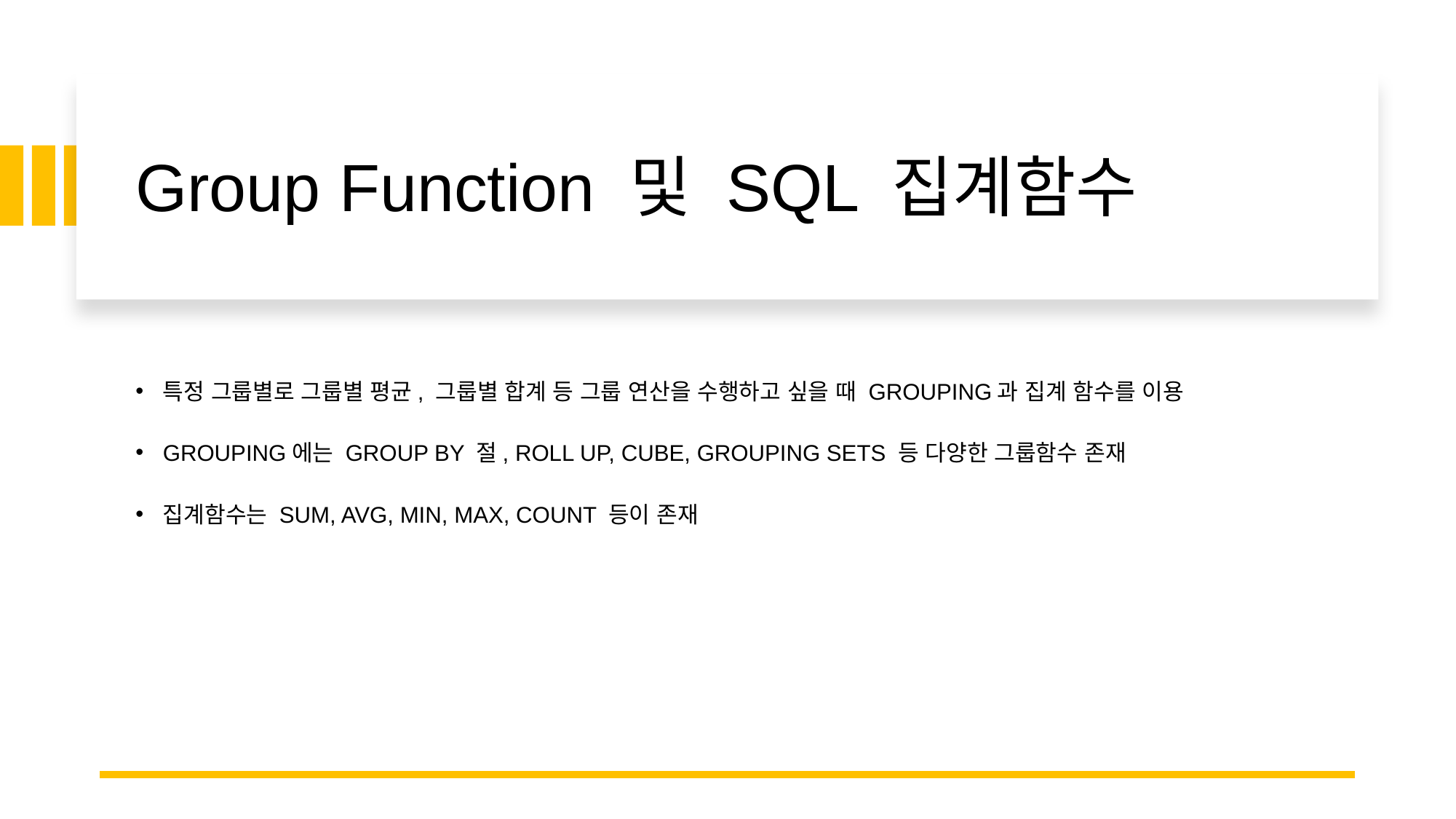

# Group Function 및 SQL 집계함수
특정 그룹별로 그룹별 평균, 그룹별 합계 등 그룹 연산을 수행하고 싶을 때 GROUPING과 집계 함수를 이용
GROUPING에는 GROUP BY 절, ROLL UP, CUBE, GROUPING SETS 등 다양한 그룹함수 존재
집계함수는 SUM, AVG, MIN, MAX, COUNT 등이 존재